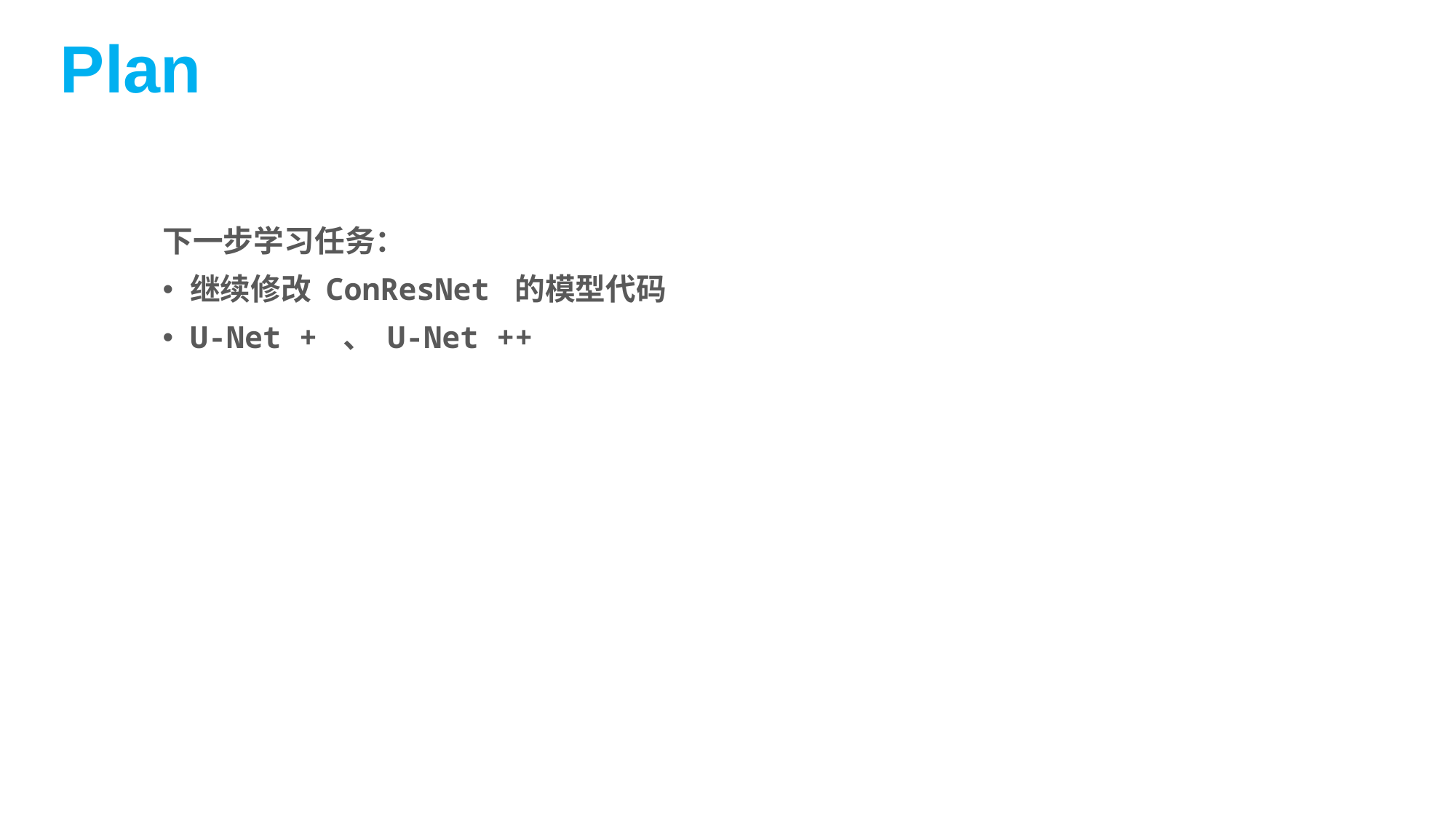

Plan
下一步学习任务：
继续修改 ConResNet 的模型代码
U-Net + 、 U-Net ++